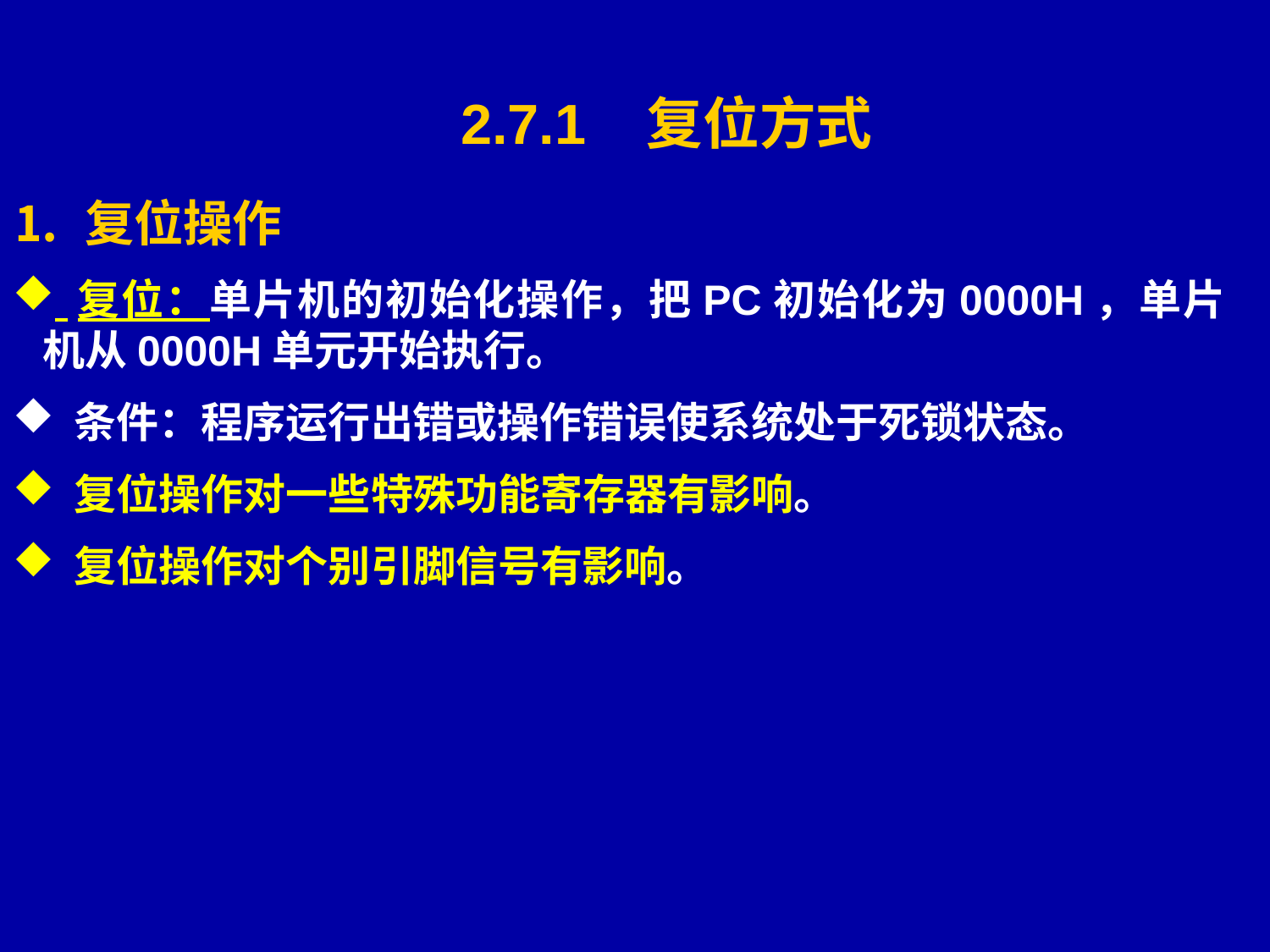

# 2.7.1   复位方式

⒈ 复位操作
 复位：单片机的初始化操作，把PC初始化为0000H，单片机从0000H单元开始执行。
 条件：程序运行出错或操作错误使系统处于死锁状态。
 复位操作对一些特殊功能寄存器有影响。
 复位操作对个别引脚信号有影响。